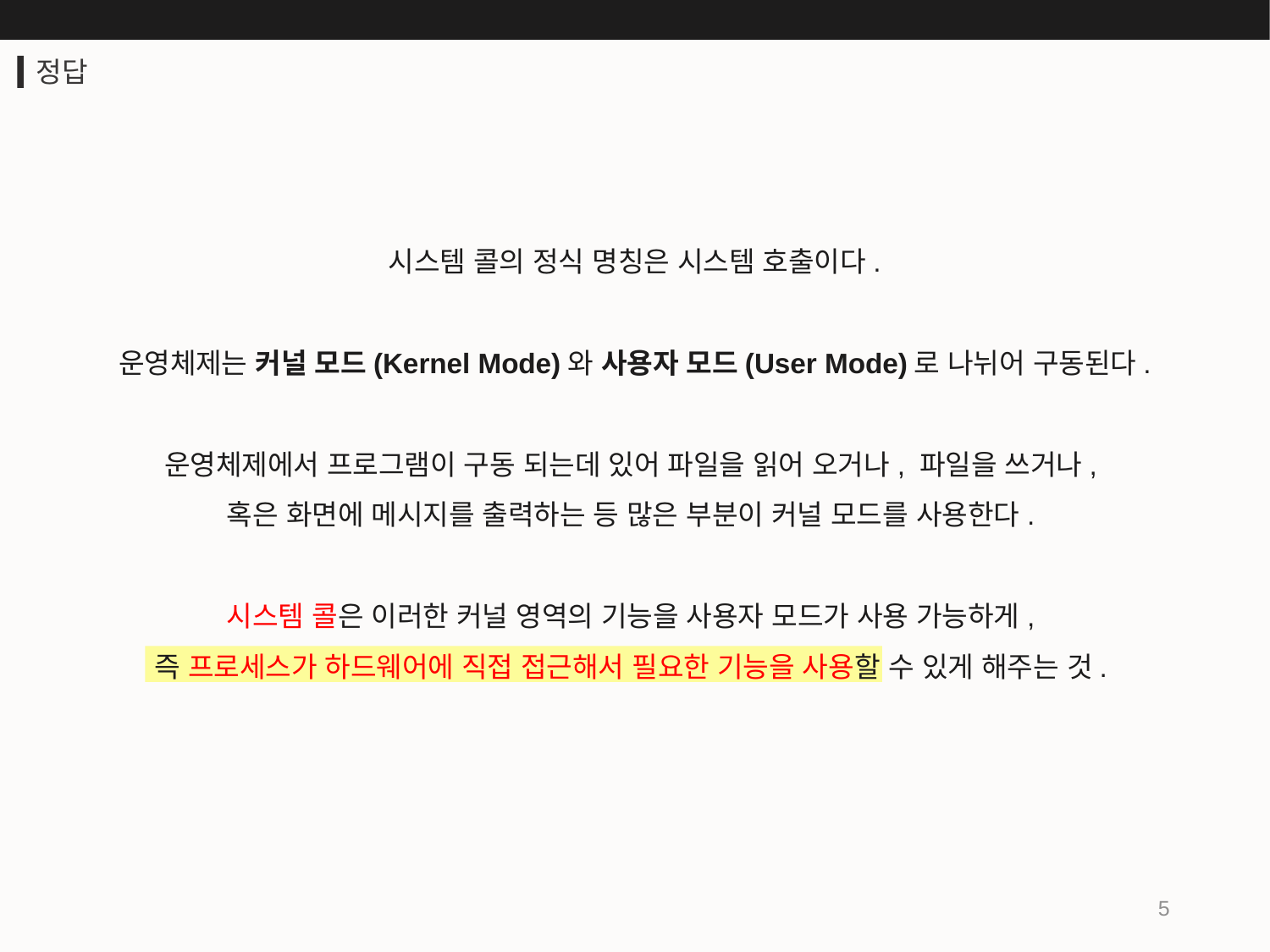

정답

시스템 콜의 정식 명칭은 시스템 호출이다.

운영체제는 커널 모드(Kernel Mode)와 사용자 모드(User Mode)로 나뉘어 구동된다.

운영체제에서 프로그램이 구동 되는데 있어 파일을 읽어 오거나, 파일을 쓰거나,
혹은 화면에 메시지를 출력하는 등 많은 부분이 커널 모드를 사용한다.

시스템 콜은 이러한 커널 영역의 기능을 사용자 모드가 사용 가능하게,
즉 프로세스가 하드웨어에 직접 접근해서 필요한 기능을 사용할 수 있게 해주는 것.

5